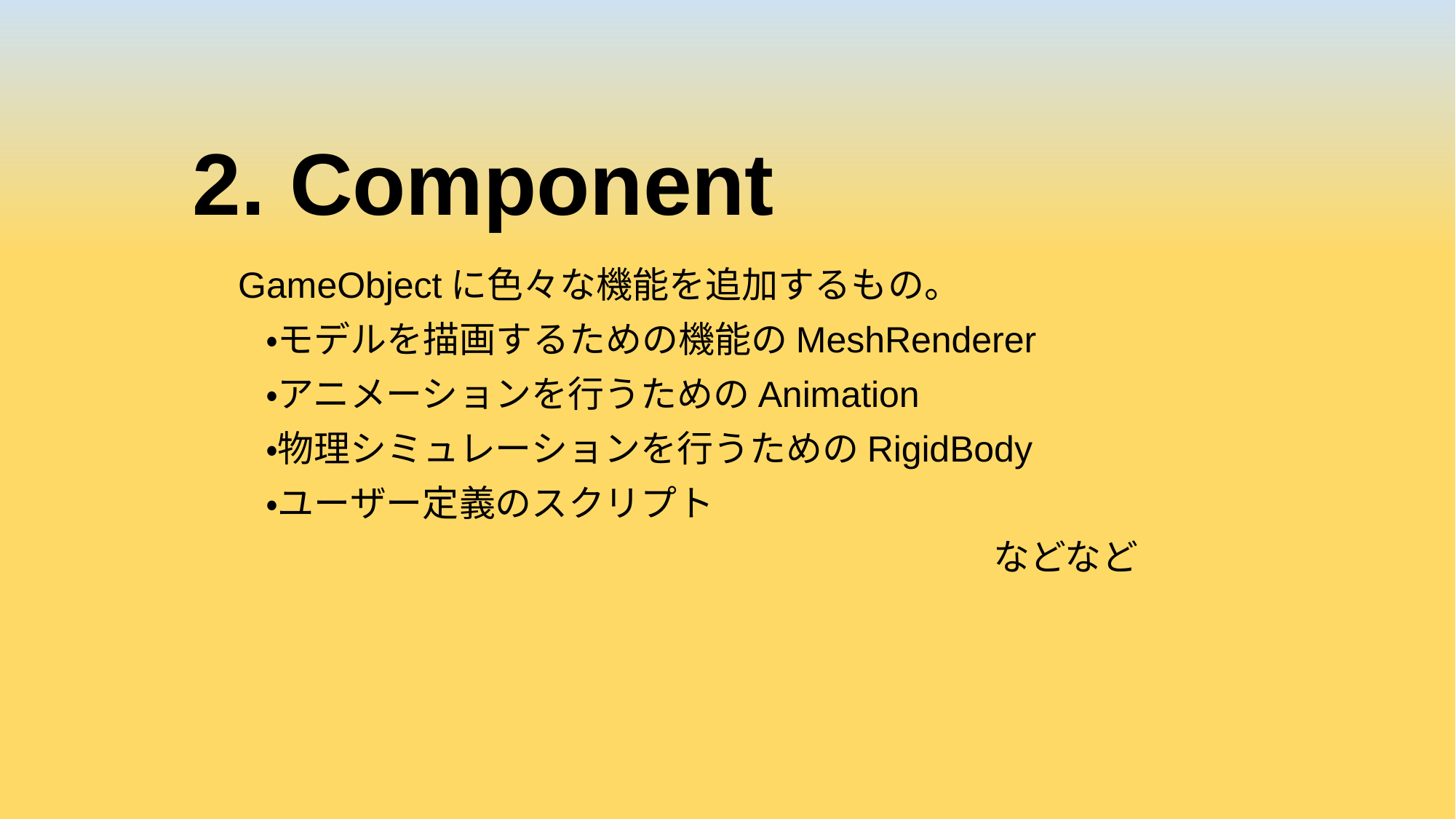

# 2. Component
　GameObjectに色々な機能を追加するもの。
　　・モデルを描画するための機能のMeshRenderer
　　・アニメーションを行うためのAnimation
　　・物理シミュレーションを行うためのRigidBody
　　・ユーザー定義のスクリプト
							　などなど